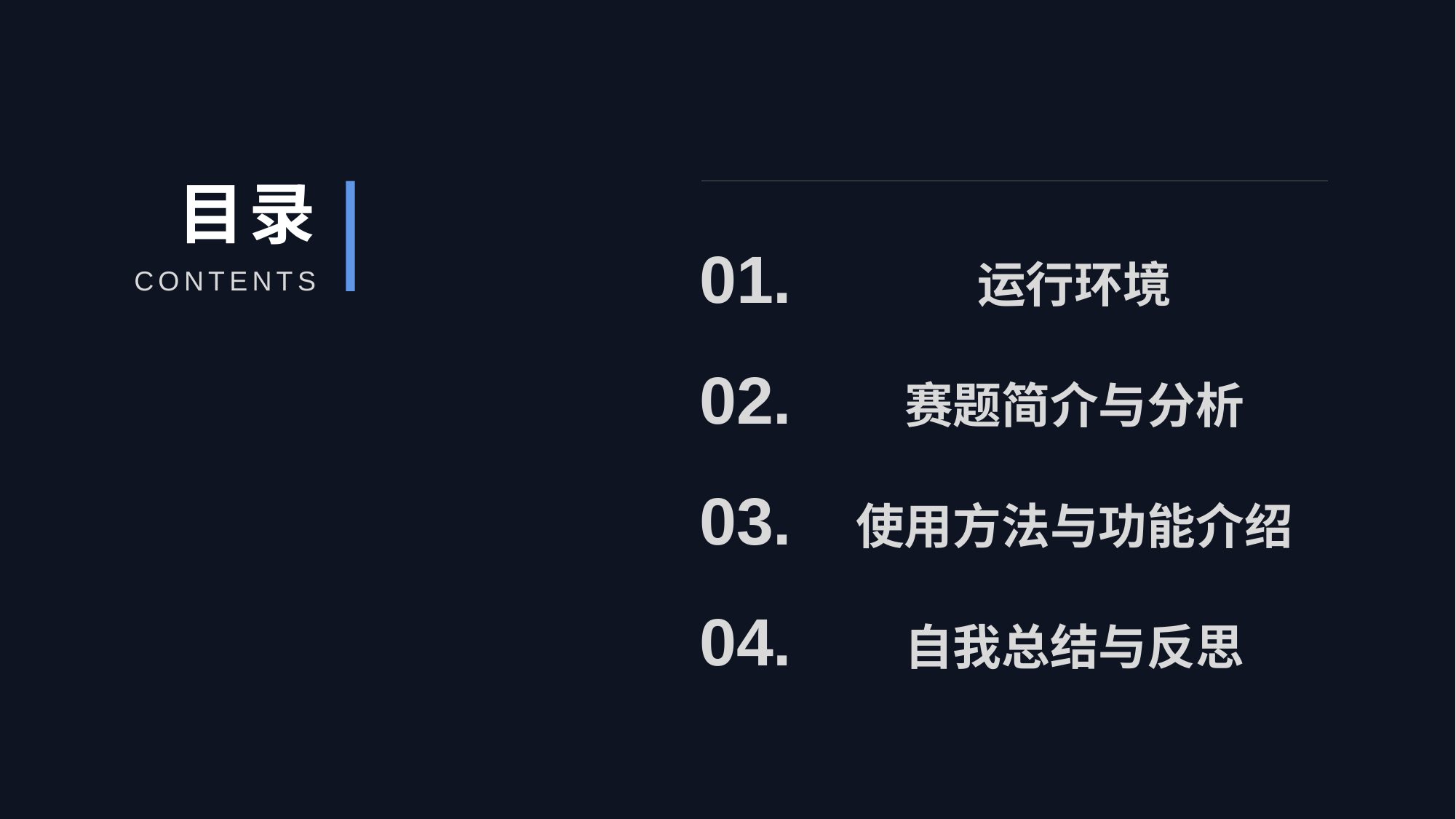

目录

01.
运行环境
CONTENTS
02.
赛题简介与分析
03.
使用方法与功能介绍
04.
自我总结与反思